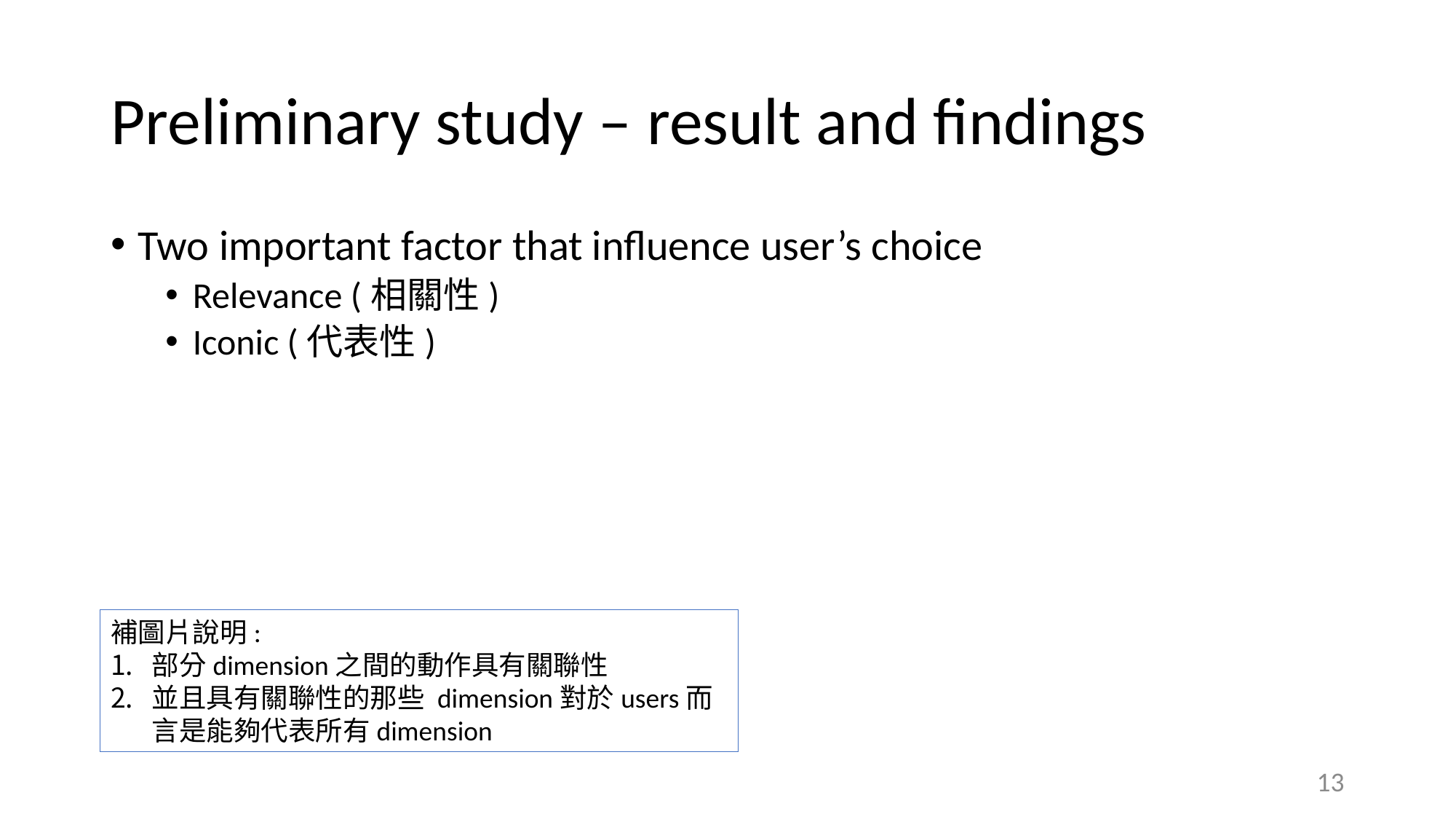

# Preliminary study – result and findings
Two important factor that influence user’s choice
Relevance (相關性)
Iconic (代表性)
補圖片說明:
部分dimension之間的動作具有關聯性
並且具有關聯性的那些 dimension對於users而言是能夠代表所有dimension
13